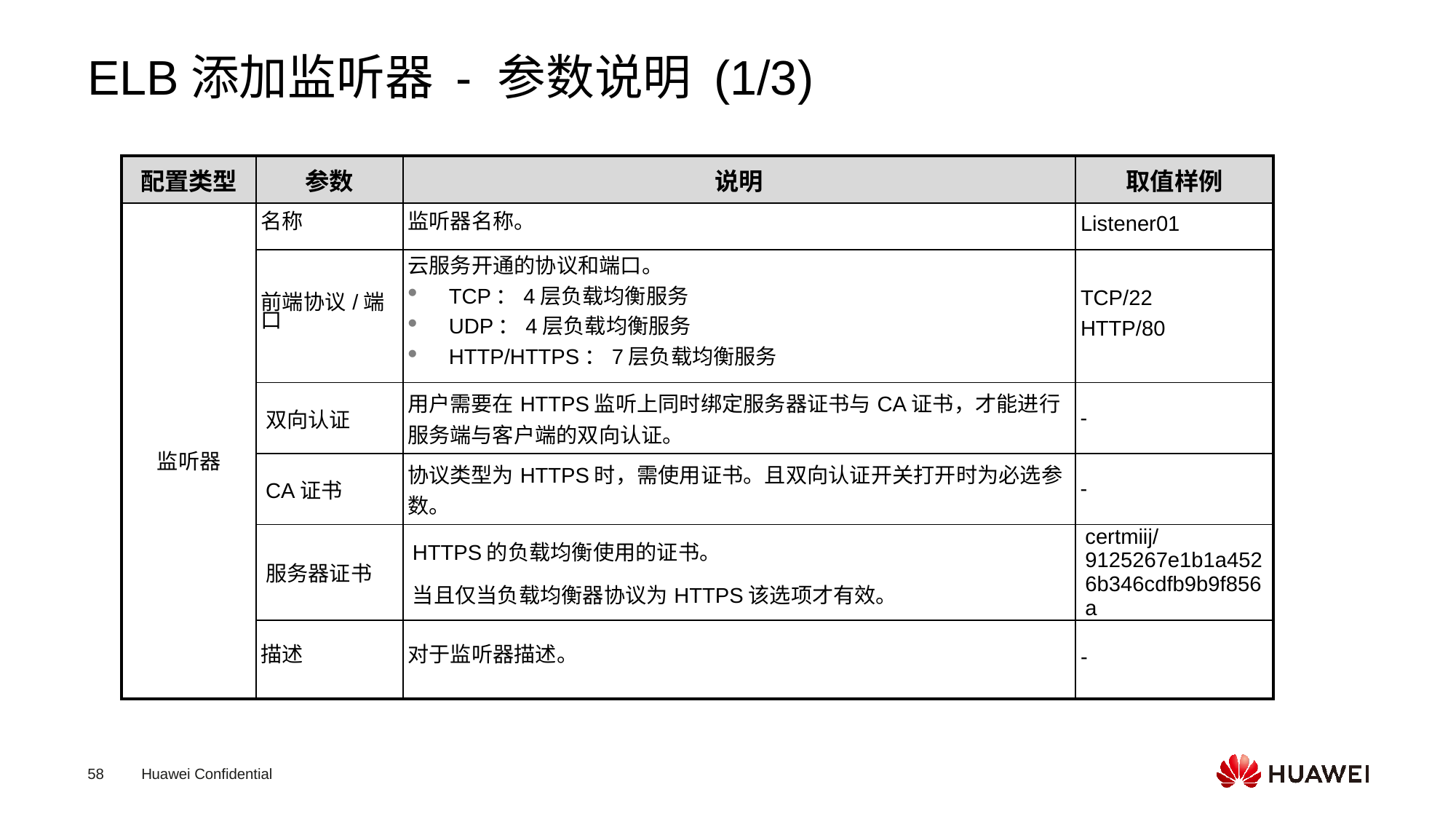

# ELB添加监听器 - 参数说明 (1/3)
| 配置类型 | 参数 | 说明 | 取值样例 |
| --- | --- | --- | --- |
| 监听器 | 名称 | 监听器名称。 | Listener01 |
|  | 前端协议/端口 | 云服务开通的协议和端口。 TCP：4层负载均衡服务 UDP：4层负载均衡服务 HTTP/HTTPS：7层负载均衡服务 | TCP/22 HTTP/80 |
|  | 双向认证 | 用户需要在HTTPS监听上同时绑定服务器证书与CA证书，才能进行服务端与客户端的双向认证。 | - |
|  | CA证书 | 协议类型为HTTPS时，需使用证书。且双向认证开关打开时为必选参数。 | - |
|  | 服务器证书 | HTTPS的负载均衡使用的证书。 当且仅当负载均衡器协议为HTTPS该选项才有效。 | certmiij/9125267e1b1a4526b346cdfb9b9f856a |
|  | 描述 | 对于监听器描述。 | - |